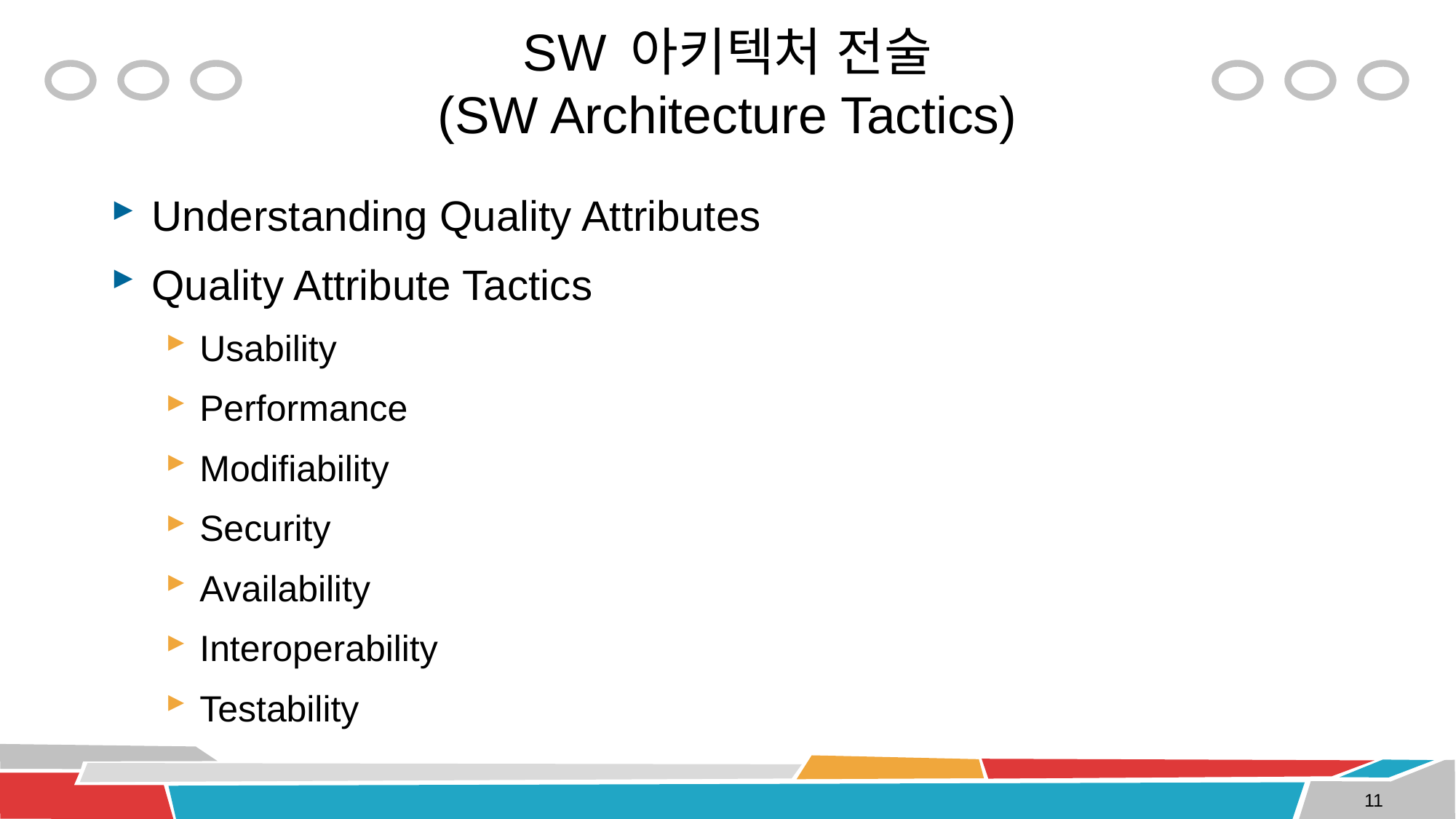

# SW 아키텍처 전술 (SW Architecture Tactics)
Understanding Quality Attributes
Quality Attribute Tactics
Usability
Performance
Modifiability
Security
Availability
Interoperability
Testability
11